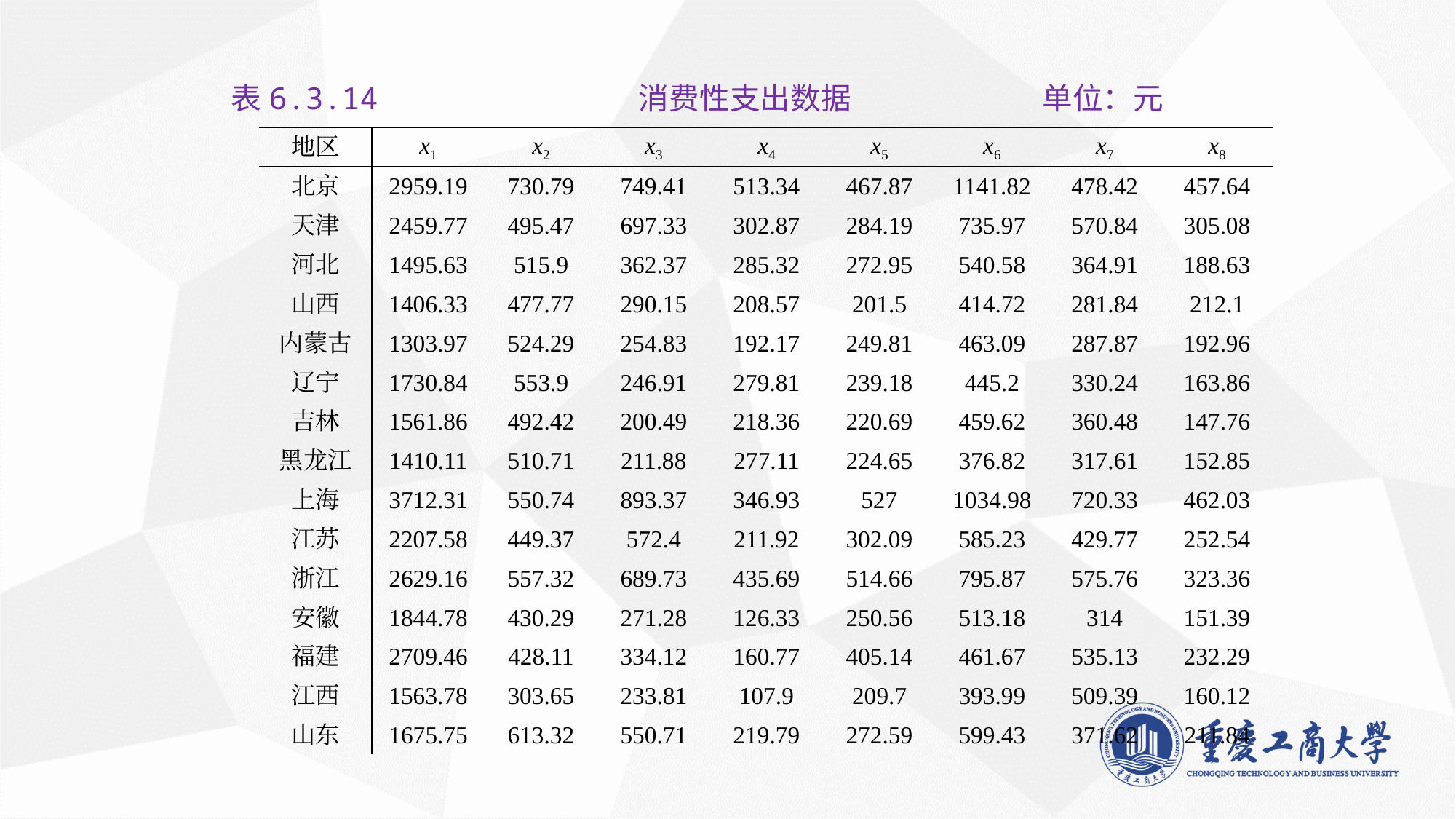

表6.3.14	  	    消费性支出数据		       单位：元
| 地区 | x1 | x2 | x3 | x4 | x5 | x6 | x7 | x8 |
| --- | --- | --- | --- | --- | --- | --- | --- | --- |
| 北京 | 2959.19 | 730.79 | 749.41 | 513.34 | 467.87 | 1141.82 | 478.42 | 457.64 |
| 天津 | 2459.77 | 495.47 | 697.33 | 302.87 | 284.19 | 735.97 | 570.84 | 305.08 |
| 河北 | 1495.63 | 515.9 | 362.37 | 285.32 | 272.95 | 540.58 | 364.91 | 188.63 |
| 山西 | 1406.33 | 477.77 | 290.15 | 208.57 | 201.5 | 414.72 | 281.84 | 212.1 |
| 内蒙古 | 1303.97 | 524.29 | 254.83 | 192.17 | 249.81 | 463.09 | 287.87 | 192.96 |
| 辽宁 | 1730.84 | 553.9 | 246.91 | 279.81 | 239.18 | 445.2 | 330.24 | 163.86 |
| 吉林 | 1561.86 | 492.42 | 200.49 | 218.36 | 220.69 | 459.62 | 360.48 | 147.76 |
| 黑龙江 | 1410.11 | 510.71 | 211.88 | 277.11 | 224.65 | 376.82 | 317.61 | 152.85 |
| 上海 | 3712.31 | 550.74 | 893.37 | 346.93 | 527 | 1034.98 | 720.33 | 462.03 |
| 江苏 | 2207.58 | 449.37 | 572.4 | 211.92 | 302.09 | 585.23 | 429.77 | 252.54 |
| 浙江 | 2629.16 | 557.32 | 689.73 | 435.69 | 514.66 | 795.87 | 575.76 | 323.36 |
| 安徽 | 1844.78 | 430.29 | 271.28 | 126.33 | 250.56 | 513.18 | 314 | 151.39 |
| 福建 | 2709.46 | 428.11 | 334.12 | 160.77 | 405.14 | 461.67 | 535.13 | 232.29 |
| 江西 | 1563.78 | 303.65 | 233.81 | 107.9 | 209.7 | 393.99 | 509.39 | 160.12 |
| 山东 | 1675.75 | 613.32 | 550.71 | 219.79 | 272.59 | 599.43 | 371.62 | 211.84 |